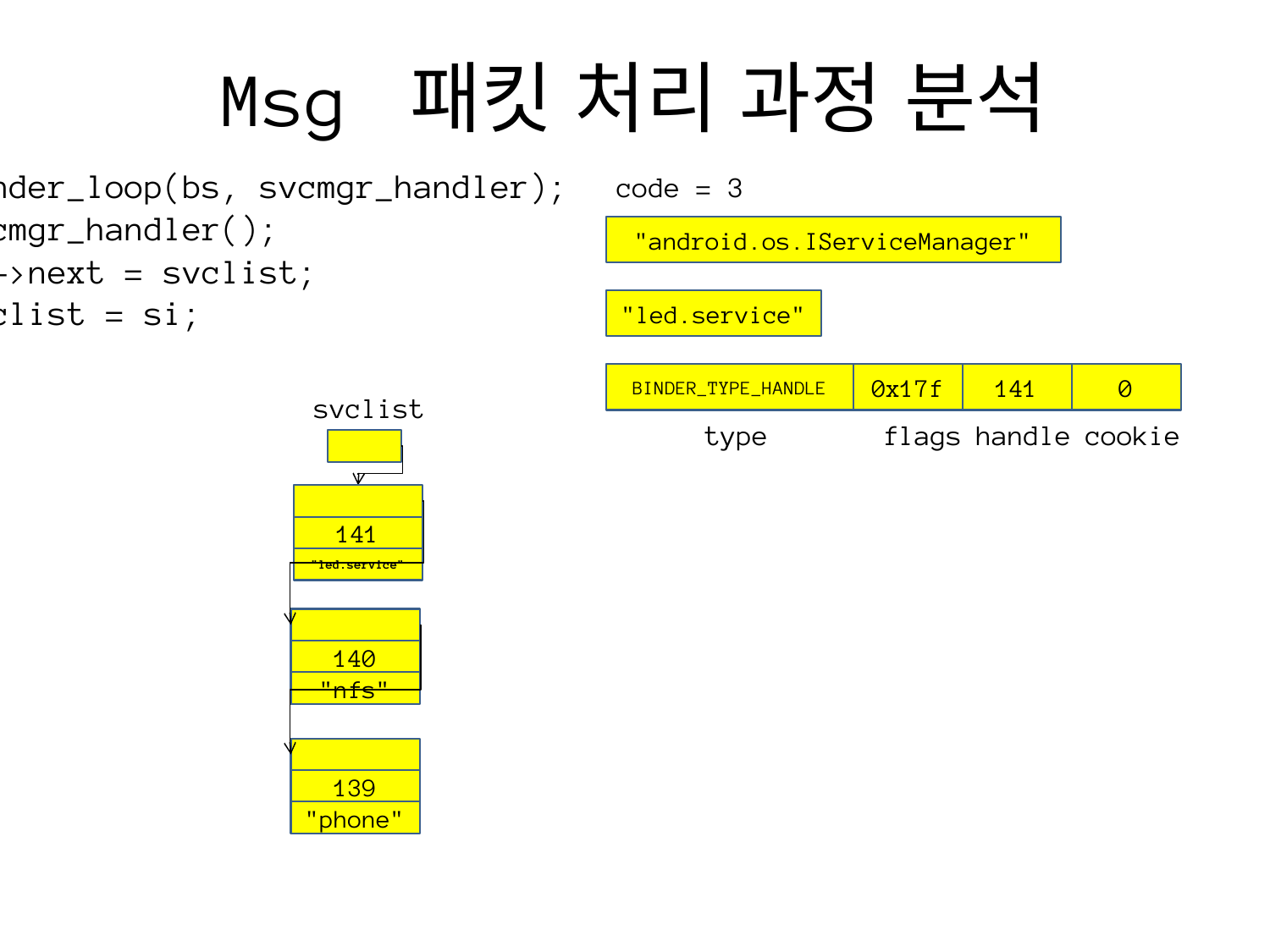

# Msg 패킷 처리 과정 분석
binder_loop(bs, svcmgr_handler);
svcmgr_handler();
si->next = svclist;
svclist = si;
code = 3
"android.os.IServiceManager"
"led.service"
BINDER_TYPE_HANDLE
0x17f
141
0
svclist
type
flags
handle
cookie

141
"led.service"

140
"nfs"

139
"phone"